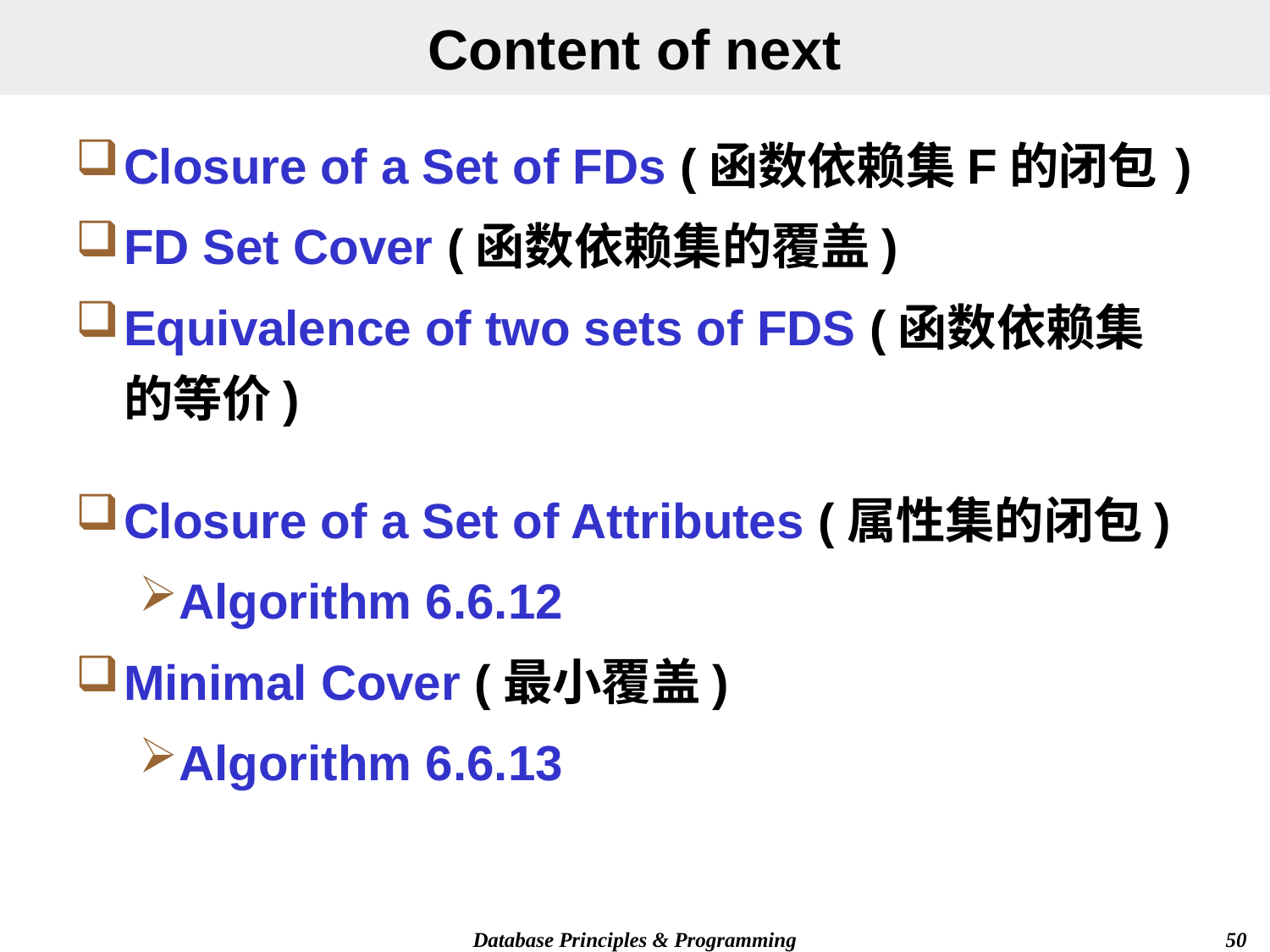

# Content of next
Closure of a Set of FDs (函数依赖集F的闭包 )
FD Set Cover (函数依赖集的覆盖)
Equivalence of two sets of FDS (函数依赖集的等价)

Closure of a Set of Attributes (属性集的闭包)
Algorithm 6.6.12
Minimal Cover (最小覆盖)
Algorithm 6.6.13

Database Principles & Programming
50